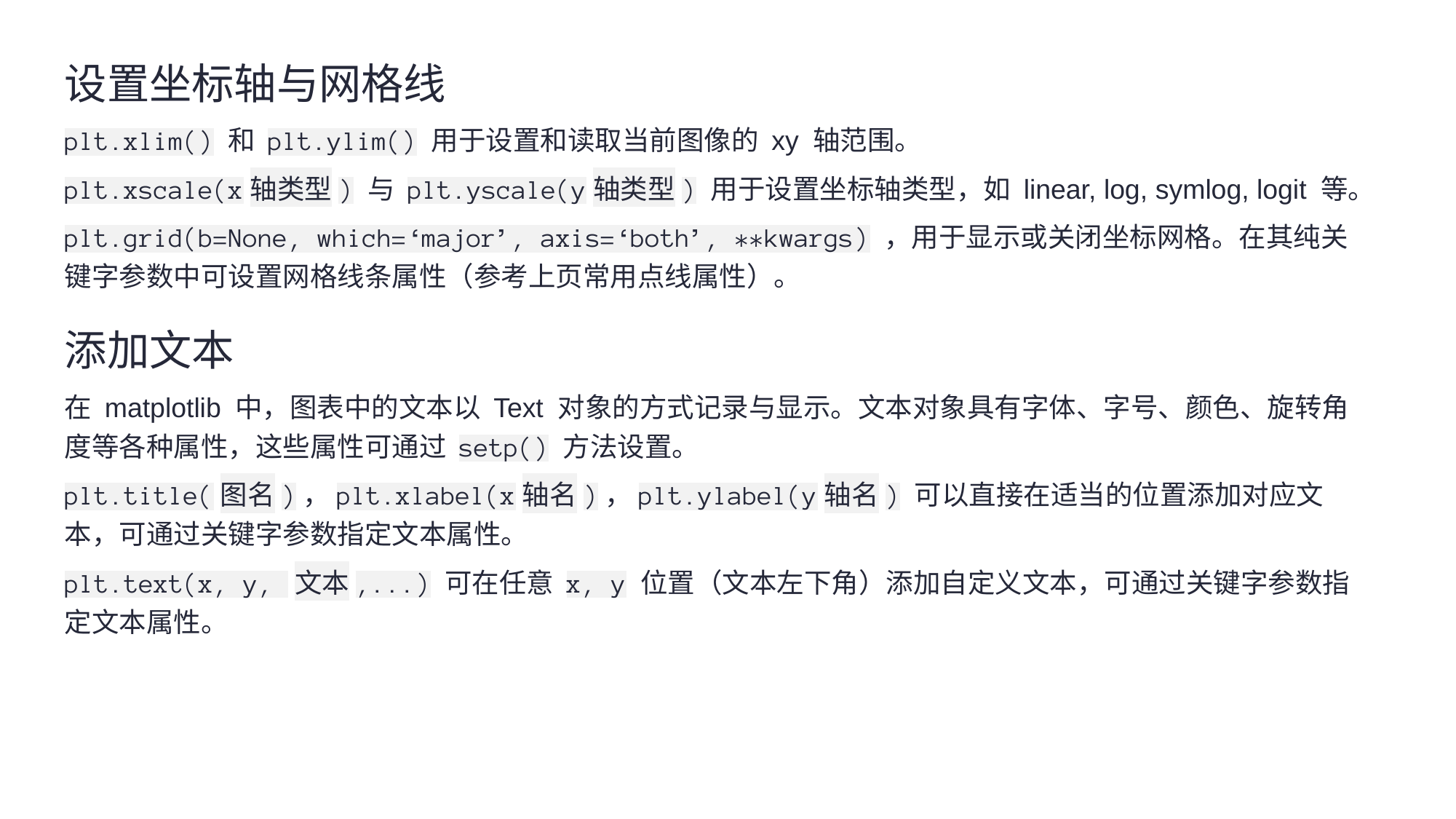

设置坐标轴与网格线
plt.xlim() 和 plt.ylim() 用于设置和读取当前图像的 xy 轴范围。
plt.xscale(x轴类型) 与 plt.yscale(y轴类型) 用于设置坐标轴类型，如 linear, log, symlog, logit 等。
plt.grid(b=None, which=‘major’, axis=‘both’, **kwargs) ，用于显示或关闭坐标网格。在其纯关键字参数中可设置网格线条属性（参考上页常用点线属性）。
添加文本
在 matplotlib 中，图表中的文本以 Text 对象的方式记录与显示。文本对象具有字体、字号、颜色、旋转角度等各种属性，这些属性可通过 setp() 方法设置。
plt.title(图名)，plt.xlabel(x轴名)，plt.ylabel(y轴名) 可以直接在适当的位置添加对应文本，可通过关键字参数指定文本属性。
plt.text(x, y, 文本,...) 可在任意 x, y 位置（文本左下角）添加自定义文本，可通过关键字参数指定文本属性。